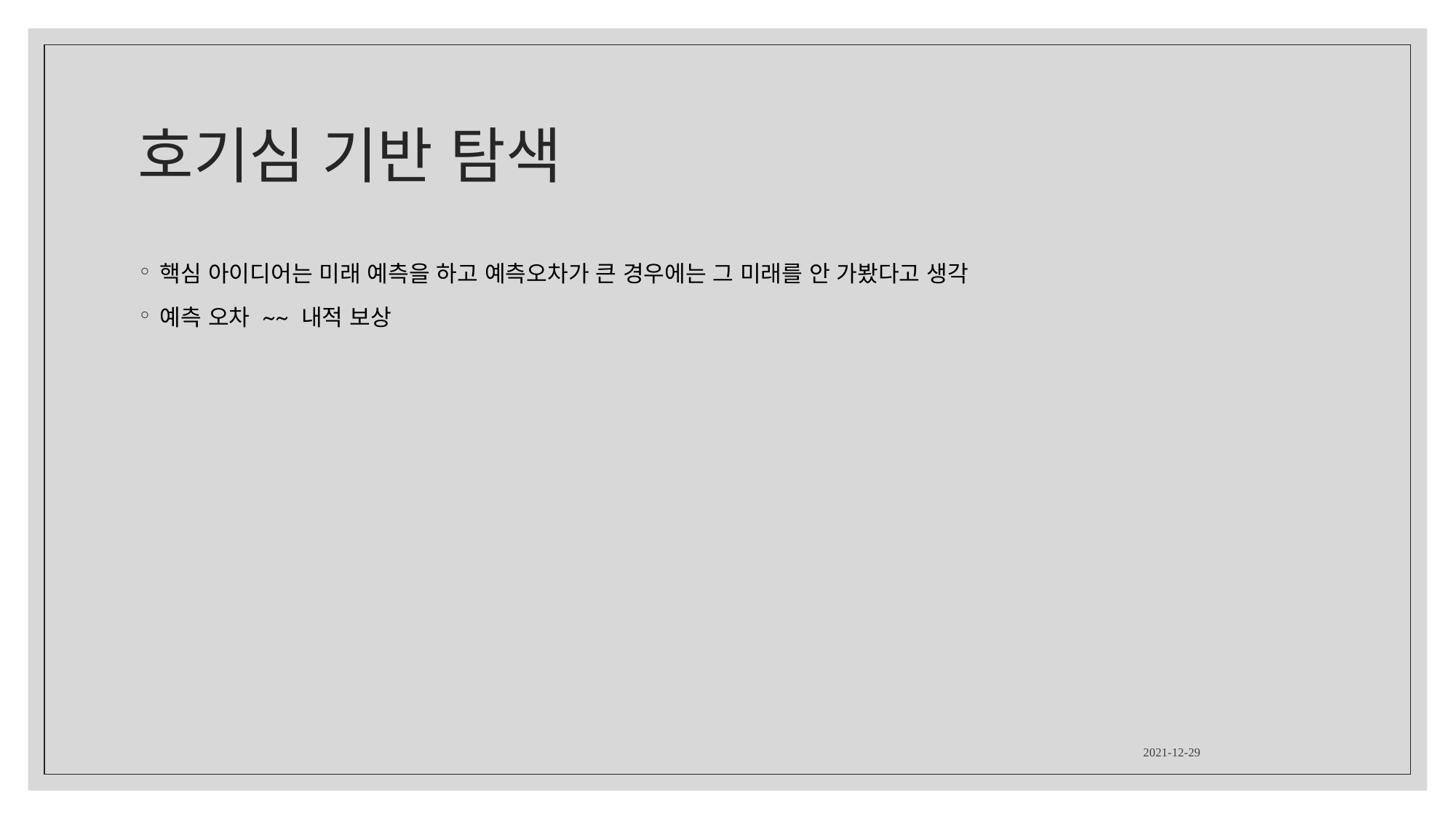

# 호기심 기반 탐색
핵심 아이디어는 미래 예측을 하고 예측오차가 큰 경우에는 그 미래를 안 가봤다고 생각
예측 오차 ~~ 내적 보상
2021-12-29